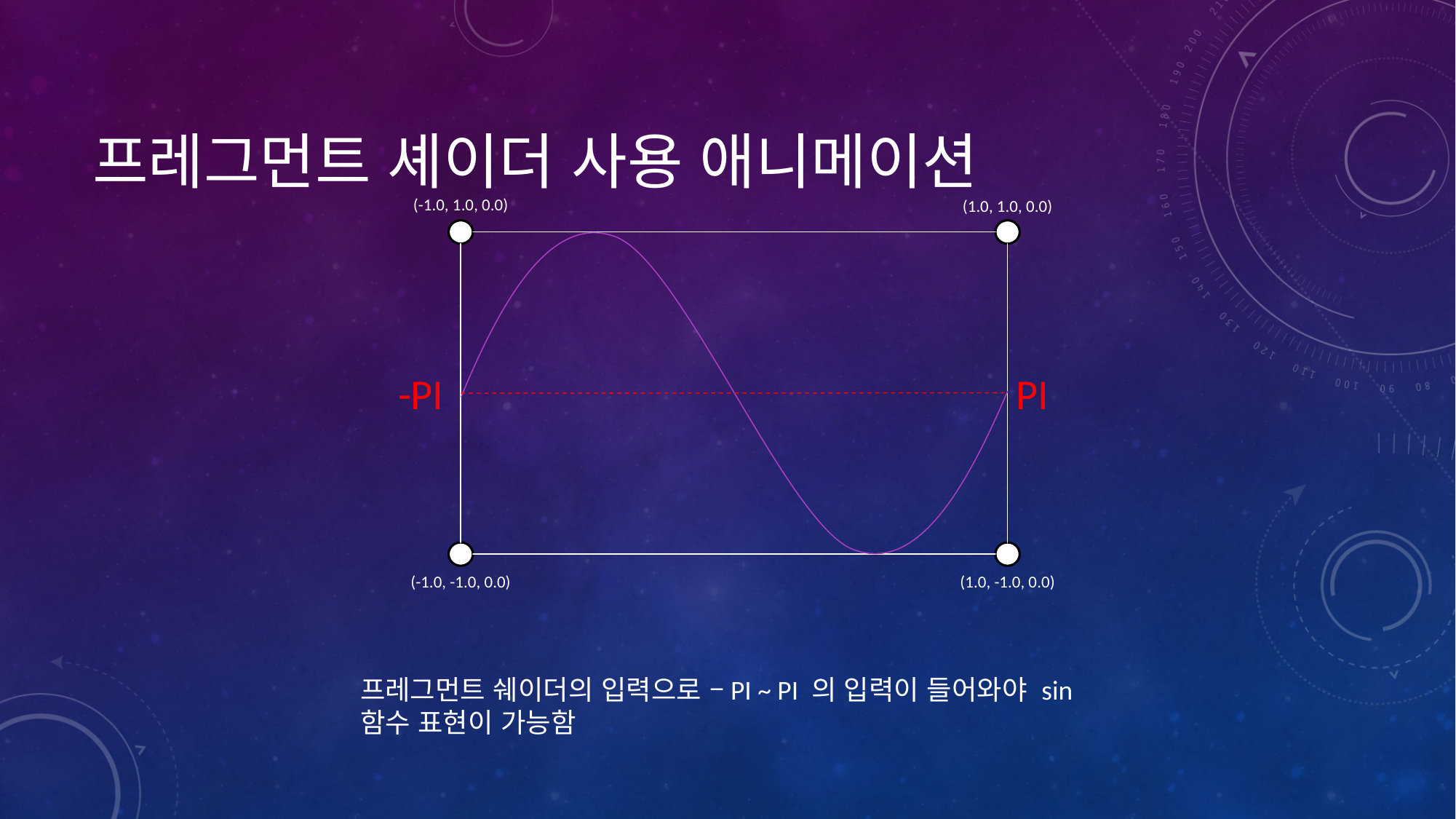

# 프레그먼트 셰이더 사용 애니메이션
(-1.0, 1.0, 0.0)
(1.0, 1.0, 0.0)

(-1.0, -1.0, 0.0)
(1.0, -1.0, 0.0)
-PI
PI
프레그먼트 쉐이더의 입력으로 –PI ~ PI 의 입력이 들어와야 sin 함수 표현이 가능함